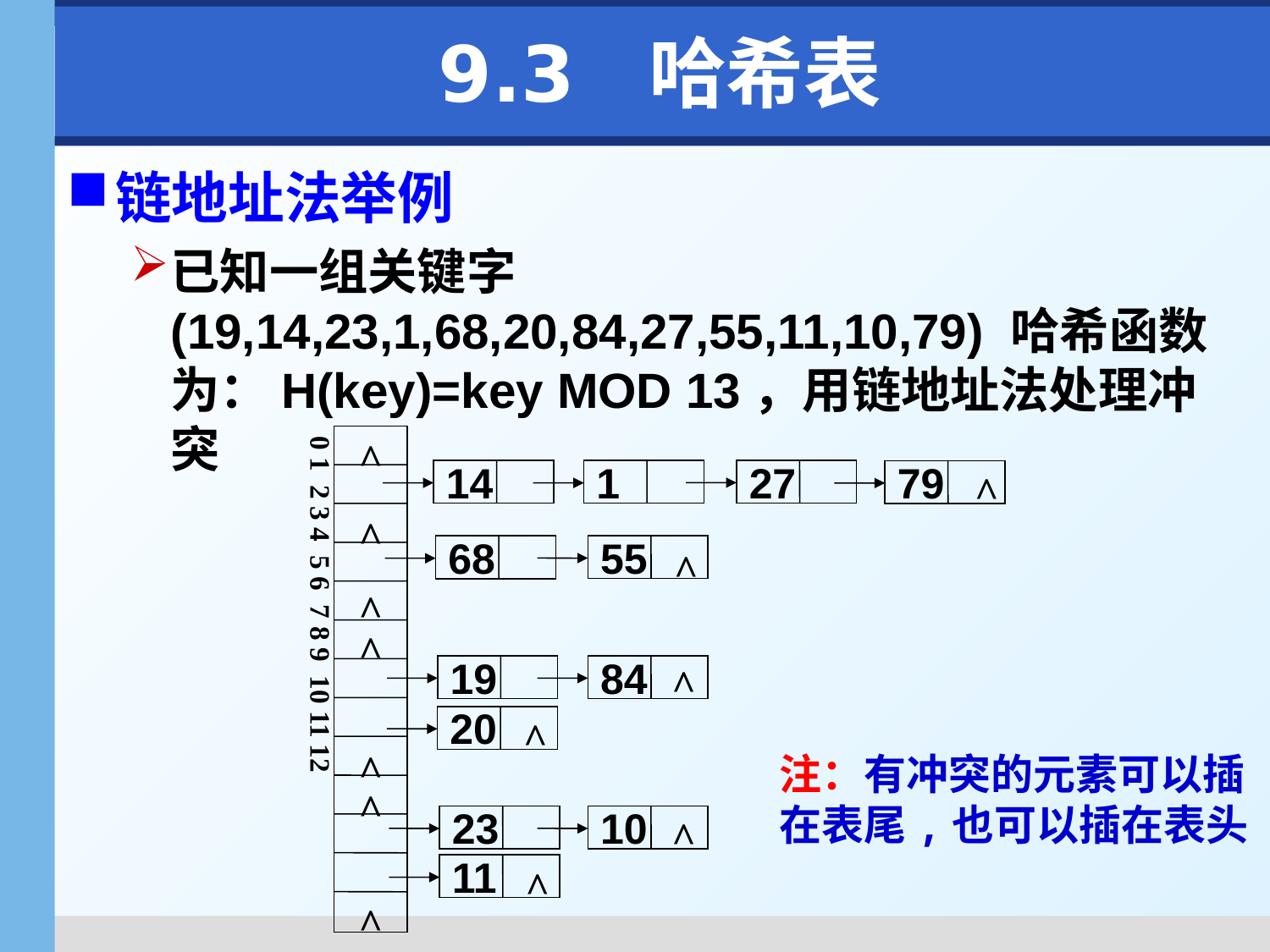

# 9.3  哈希表
链地址法举例
已知一组关键字(19,14,23,1,68,20,84,27,55,11,10,79) 哈希函数为：H(key)=key MOD 13，用链地址法处理冲突

0 1  2 3 4  5 6  7 8 9  10 11 12

^
^
27

14

1

79

^
55

68

^
^
^
^
19

84

^
20

^
^
^
23

10

^
11

^
注：有冲突的元素可以插在表尾,也可以插在表头